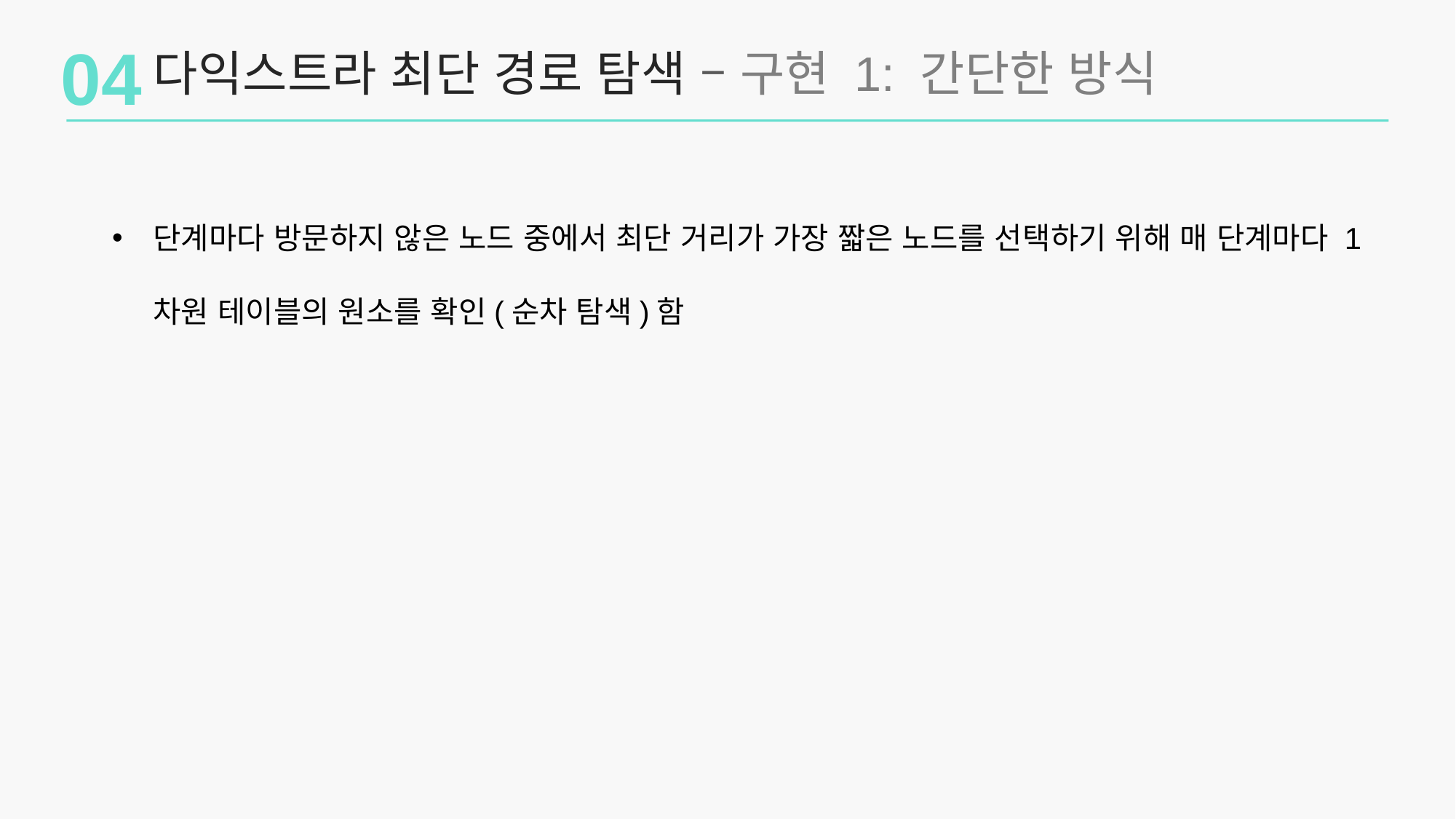

04
다익스트라 최단 경로 탐색 – 구현 1: 간단한 방식

단계마다 방문하지 않은 노드 중에서 최단 거리가 가장 짧은 노드를 선택하기 위해 매 단계마다 1차원 테이블의 원소를 확인(순차 탐색)함